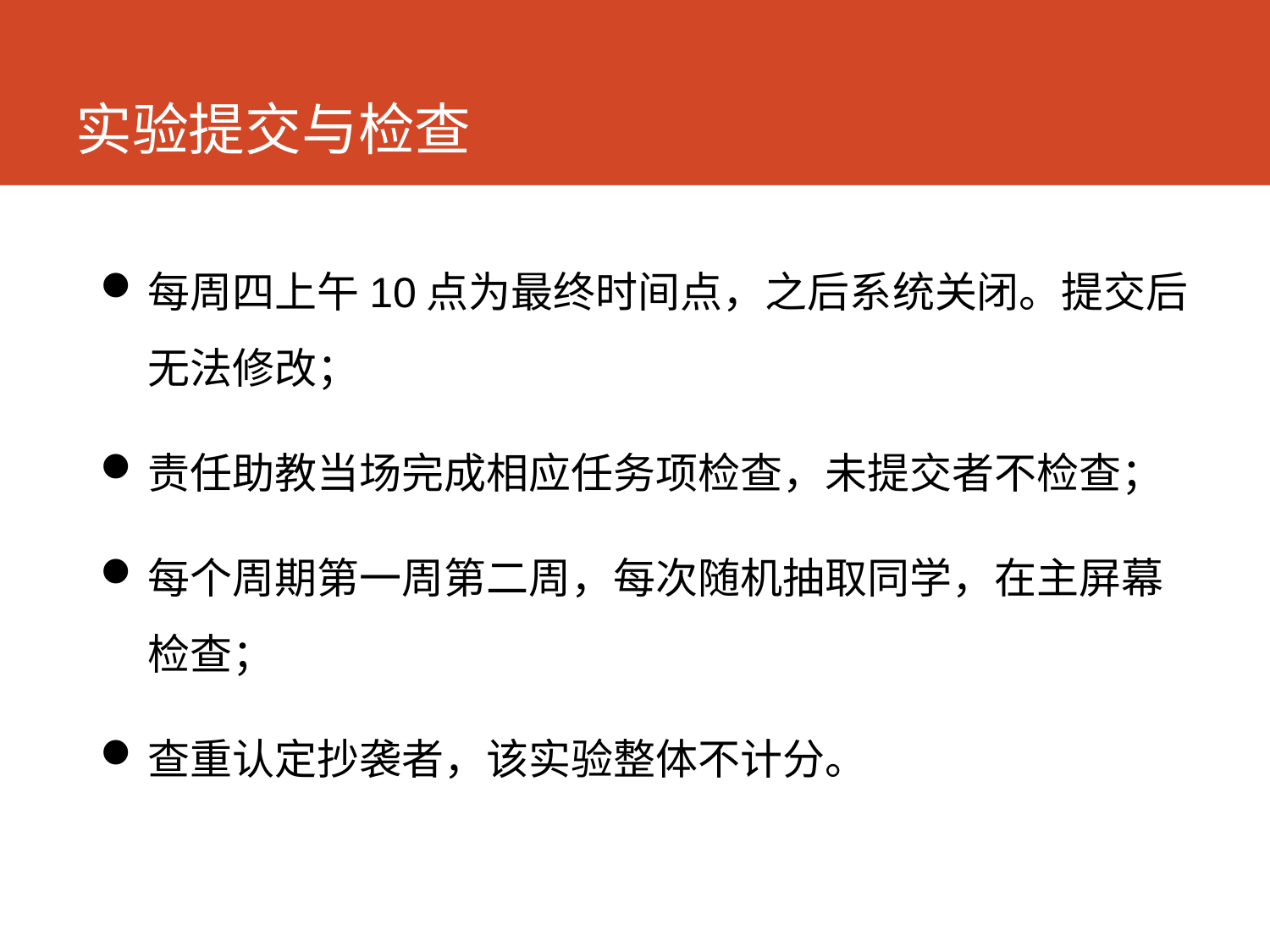

# 实验提交与检查
每周四上午10点为最终时间点，之后系统关闭。提交后无法修改；
责任助教当场完成相应任务项检查，未提交者不检查；
每个周期第一周第二周，每次随机抽取同学，在主屏幕检查；
查重认定抄袭者，该实验整体不计分。